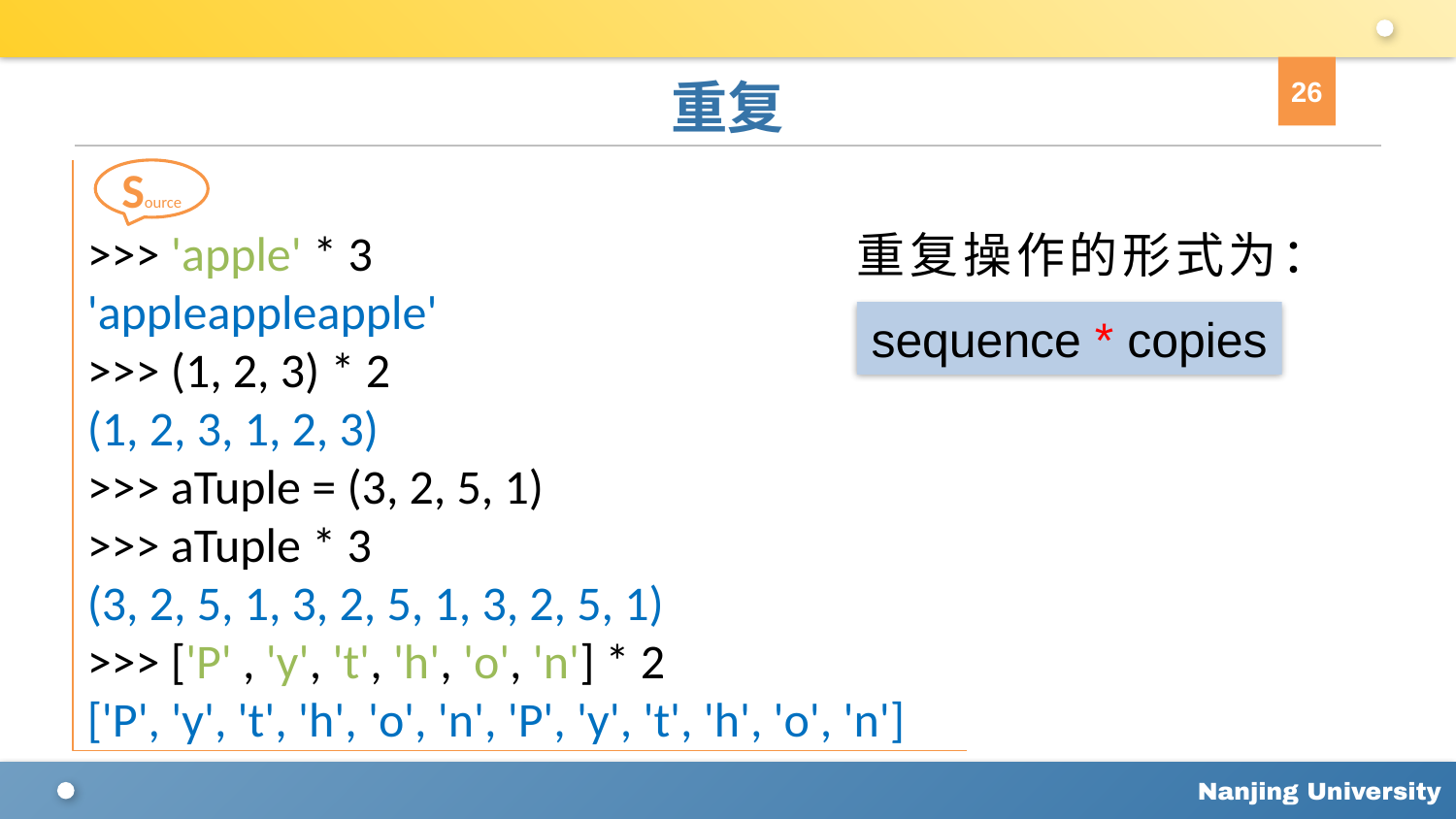

26
# 重复

>>> 'apple' * 3
'appleappleapple'
>>> (1, 2, 3) * 2
(1, 2, 3, 1, 2, 3)
>>> aTuple = (3, 2, 5, 1)
>>> aTuple * 3
(3, 2, 5, 1, 3, 2, 5, 1, 3, 2, 5, 1)
>>> ['P' , 'y', 't', 'h', 'o', 'n'] * 2
['P', 'y', 't', 'h', 'o', 'n', 'P', 'y', 't', 'h', 'o', 'n']
Source
重复操作的形式为：
sequence * copies